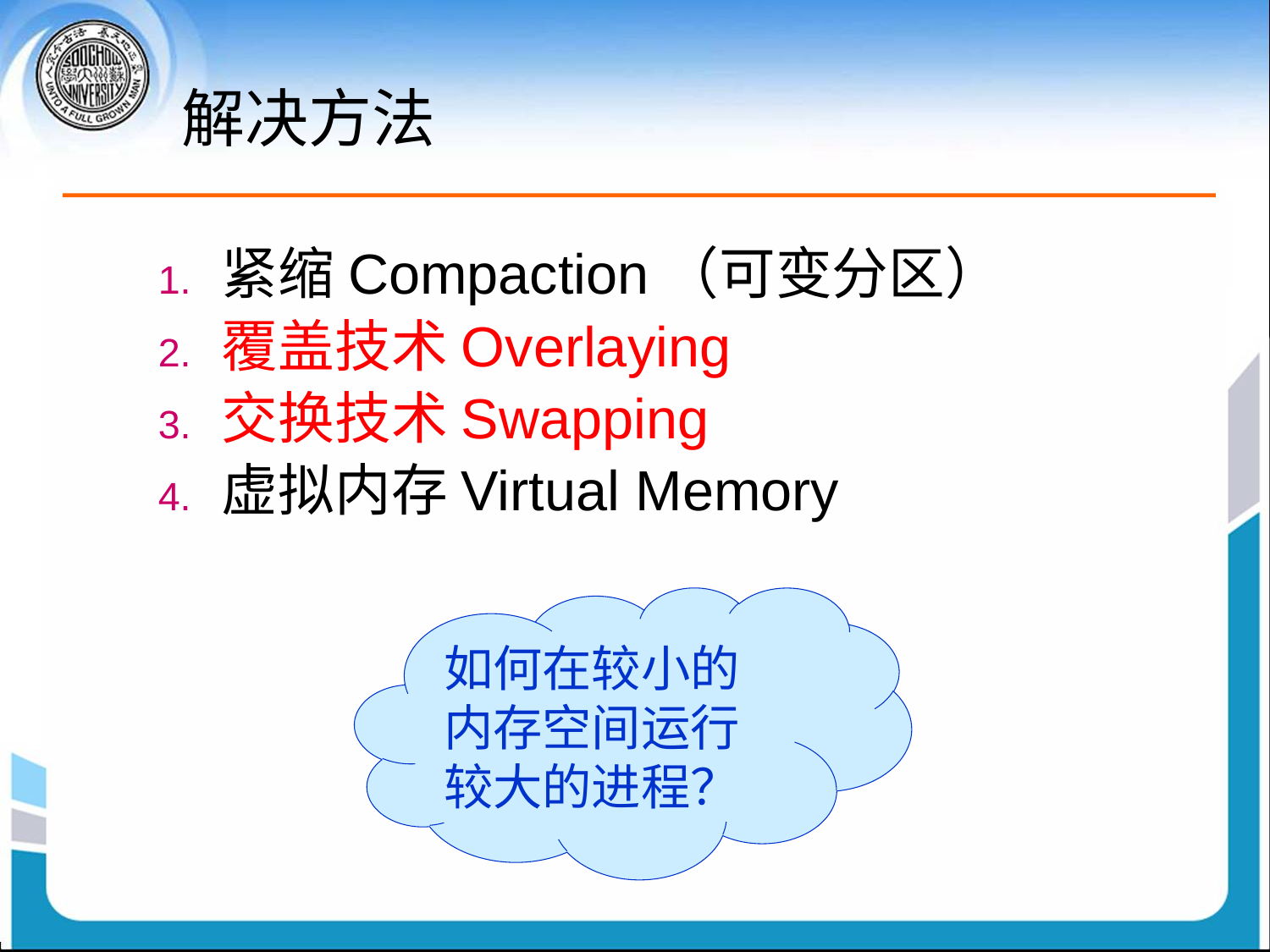

# 解决方法
紧缩Compaction（可变分区）
覆盖技术Overlaying
交换技术Swapping
虚拟内存Virtual Memory
如何在较小的内存空间运行较大的进程？